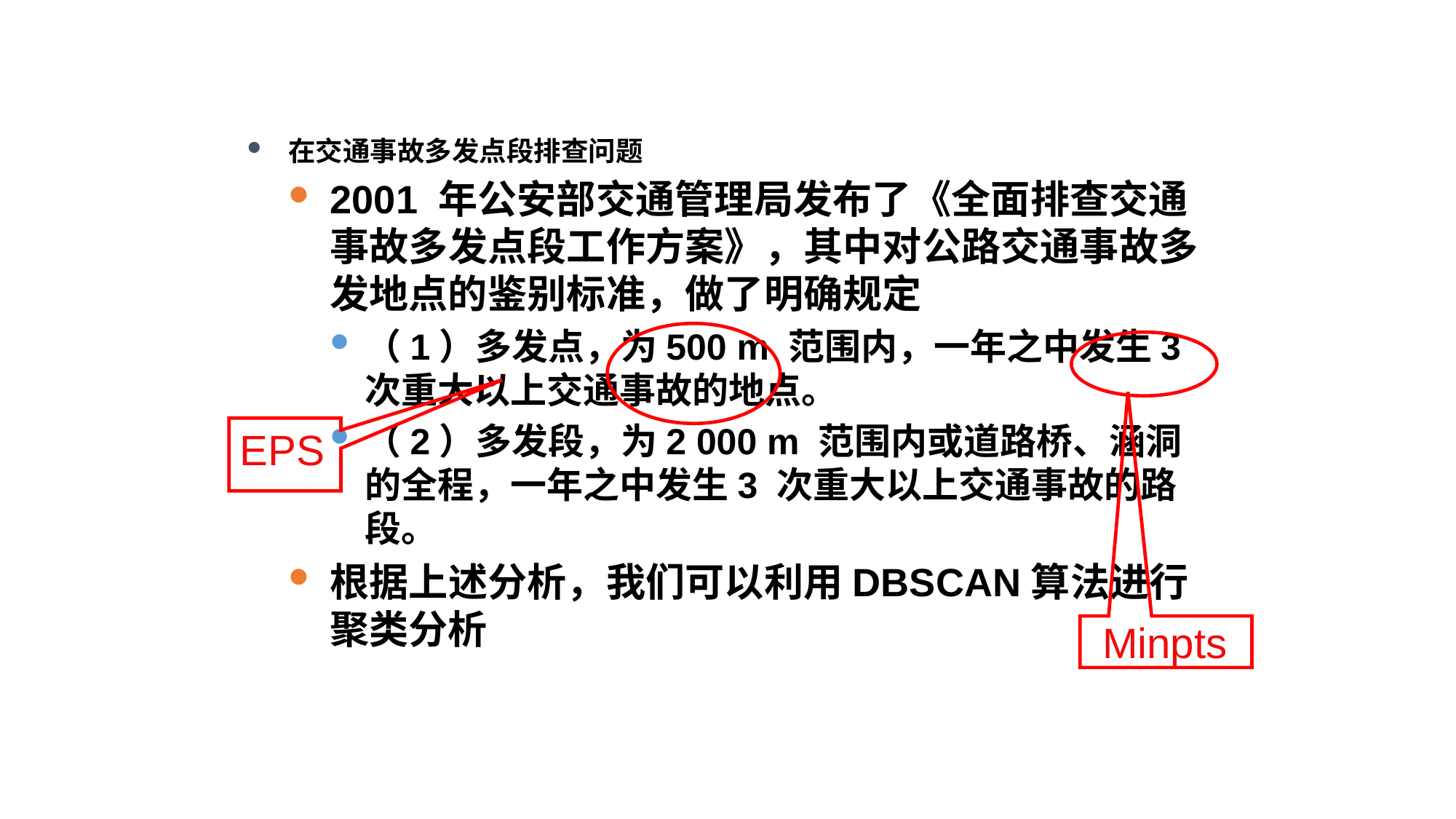

在交通事故多发点段排查问题
2001 年公安部交通管理局发布了《全面排查交通事故多发点段工作方案》，其中对公路交通事故多发地点的鉴别标准，做了明确规定
（1）多发点，为500 m 范围内，一年之中发生3 次重大以上交通事故的地点。
（2）多发段，为2 000 m 范围内或道路桥、涵洞的全程，一年之中发生3 次重大以上交通事故的路段。
根据上述分析，我们可以利用DBSCAN算法进行聚类分析

EPS
Minpts